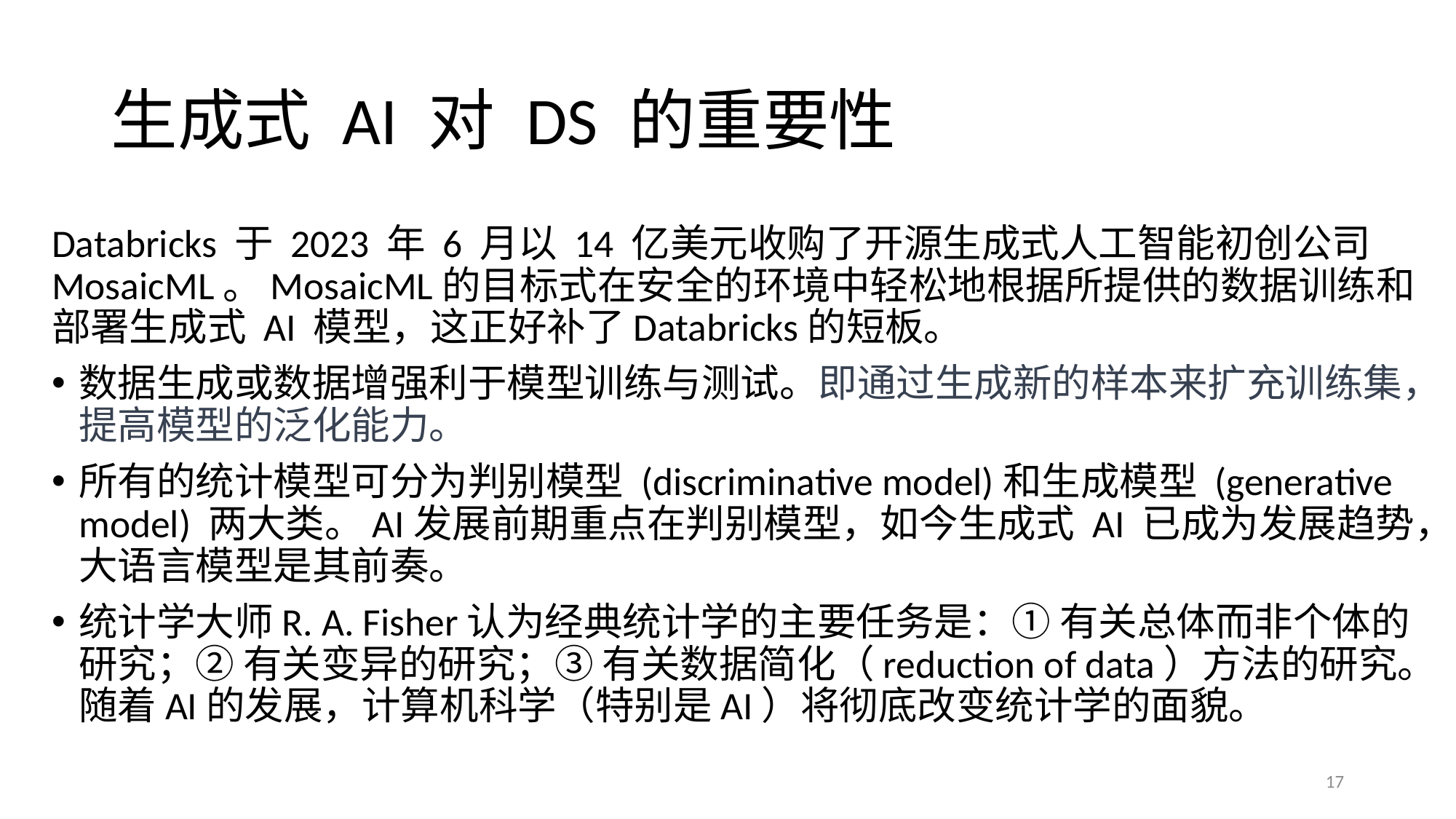

# 生成式 AI 对 DS 的重要性
Databricks 于 2023 年 6 月以 14 亿美元收购了开源生成式人工智能初创公司 MosaicML。MosaicML的目标式在安全的环境中轻松地根据所提供的数据训练和部署生成式 AI 模型，这正好补了Databricks的短板。
数据生成或数据增强利于模型训练与测试。即通过生成新的样本来扩充训练集，提高模型的泛化能力。
所有的统计模型可分为判别模型 (discriminative model)和生成模型 (generative model) 两大类。AI发展前期重点在判别模型，如今生成式 AI 已成为发展趋势，大语言模型是其前奏。
统计学大师R. A. Fisher认为经典统计学的主要任务是：① 有关总体而非个体的研究；② 有关变异的研究；③ 有关数据简化（reduction of data）方法的研究。随着AI的发展，计算机科学（特别是AI）将彻底改变统计学的面貌。
17